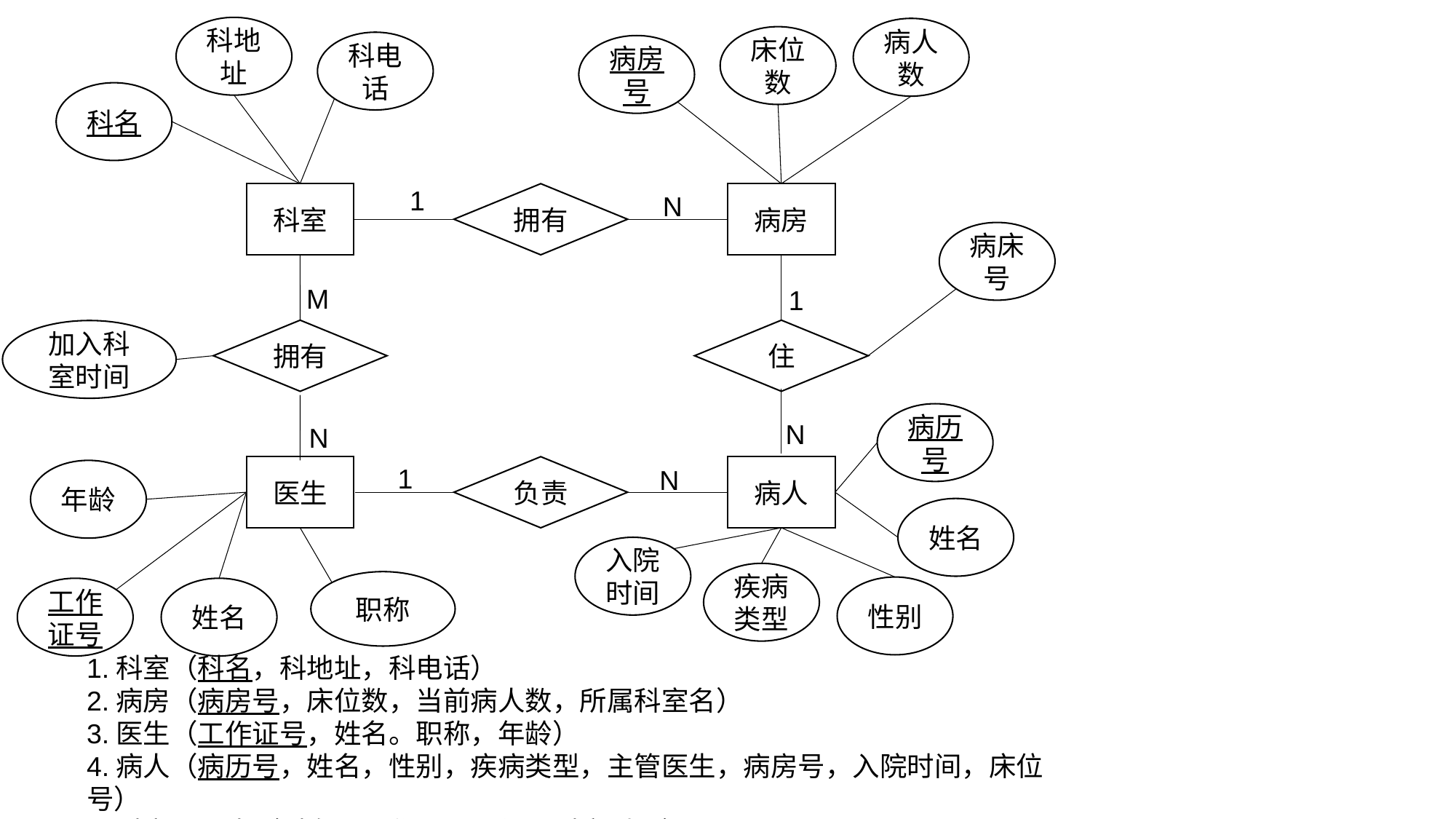

科地址
病人数
床位数
科电话
病房号
科名
1
科室
拥有
N
病房
病床号
M
1
拥有
住
加入科室时间
病历号
N
N
1
医生
负责
病人
N
年龄
姓名
入院时间
疾病类型
职称
性别
工作证号
姓名
1.科室（科名，科地址，科电话）
2.病房（病房号，床位数，当前病人数，所属科室名）
3.医生（工作证号，姓名。职称，年龄）
4.病人（病历号，姓名，性别，疾病类型，主管医生，病房号，入院时间，床位号）
5.科室_医生（科名，工作证号，加入科室时间）